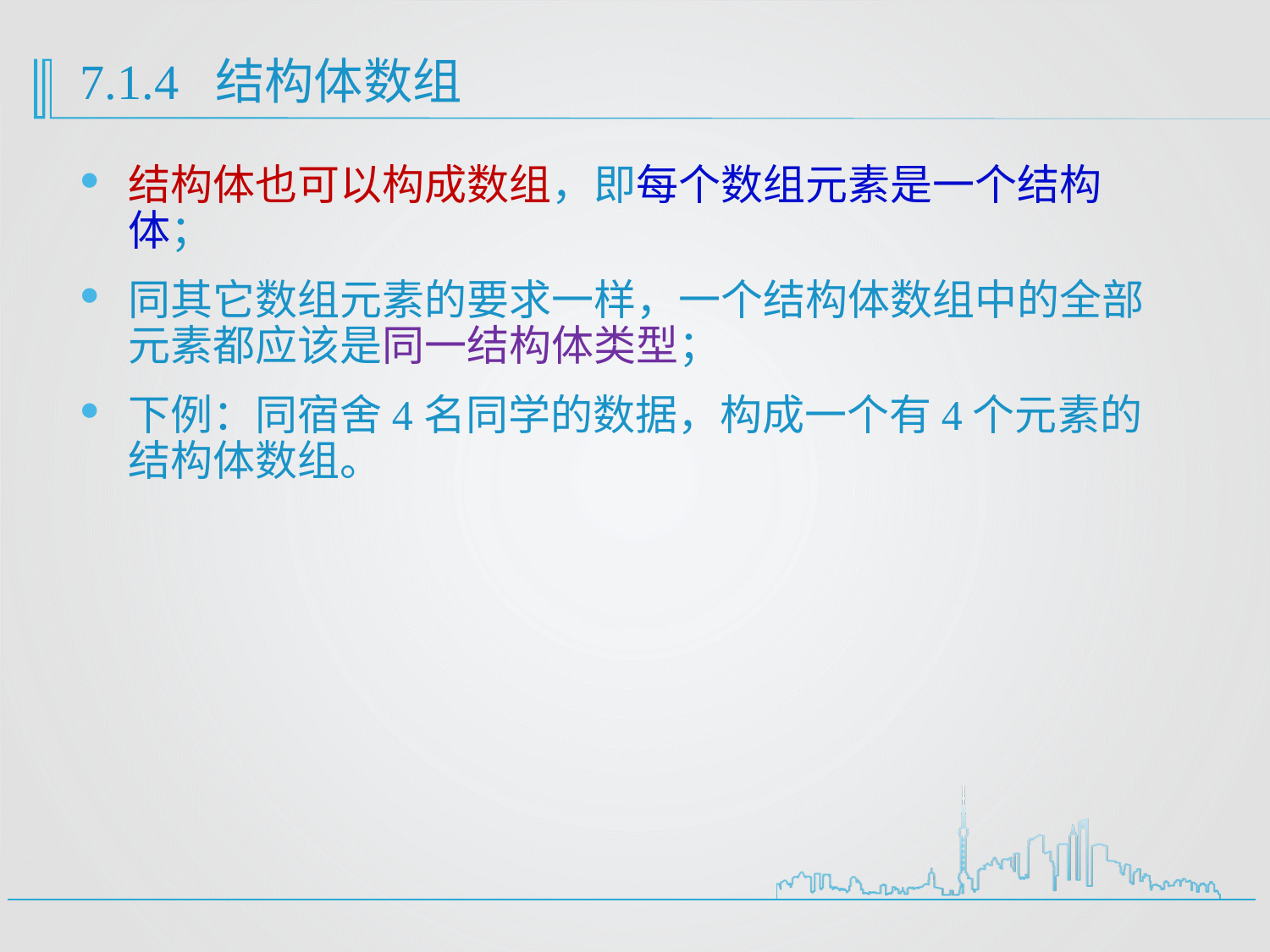

# 7.1.4  结构体数组
结构体也可以构成数组，即每个数组元素是一个结构体；
同其它数组元素的要求一样，一个结构体数组中的全部元素都应该是同一结构体类型；
下例：同宿舍4名同学的数据，构成一个有4个元素的结构体数组。